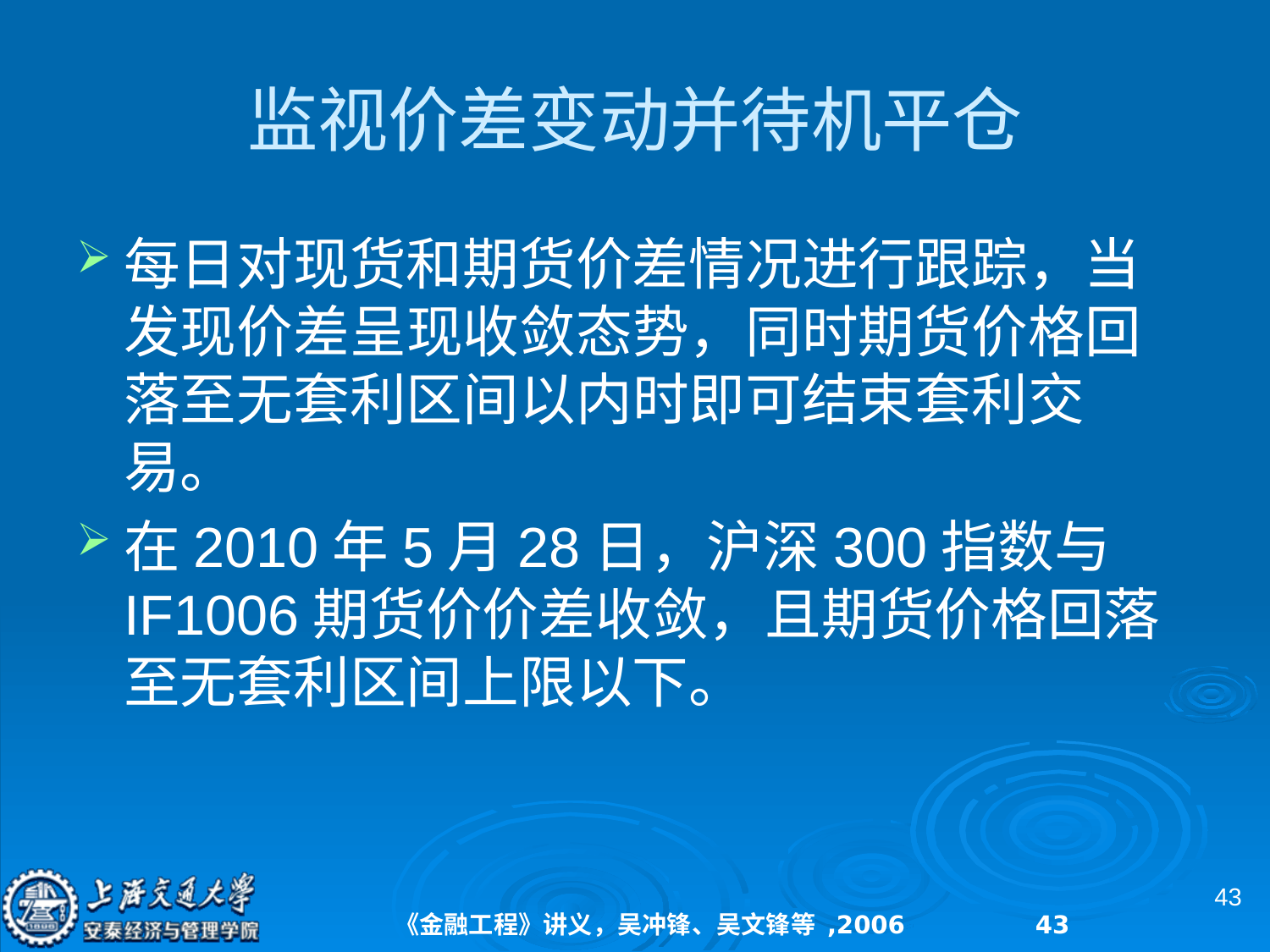

# 监视价差变动并待机平仓
每日对现货和期货价差情况进行跟踪，当发现价差呈现收敛态势，同时期货价格回落至无套利区间以内时即可结束套利交易。
在2010年5月28日，沪深300指数与IF1006期货价价差收敛，且期货价格回落至无套利区间上限以下。
43